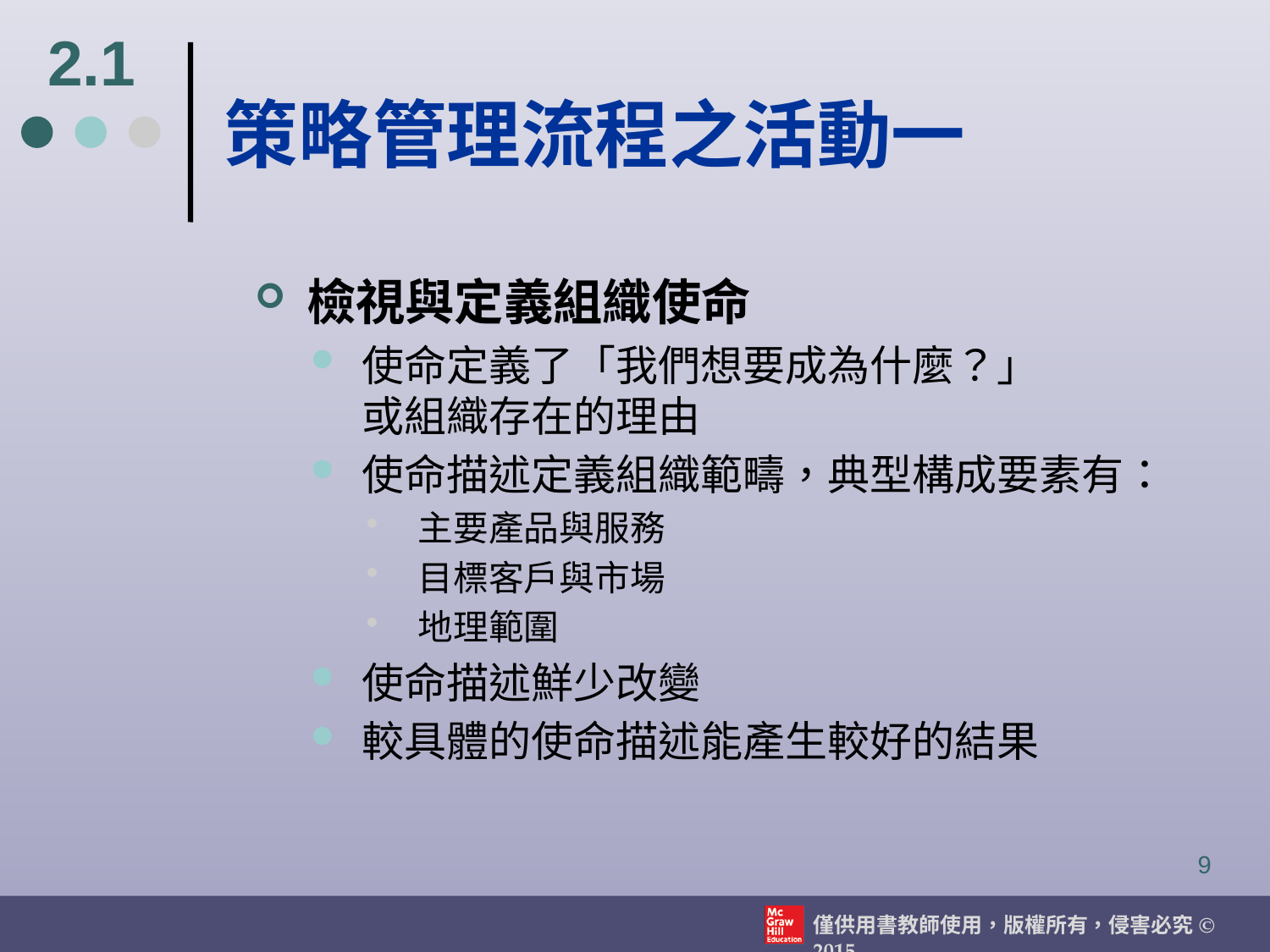

2.1
# 策略管理流程之活動一
檢視與定義組織使命
使命定義了「我們想要成為什麼？」
或組織存在的理由
使命描述定義組織範疇，典型構成要素有：
主要產品與服務
目標客戶與市場
地理範圍
使命描述鮮少改變
較具體的使命描述能產生較好的結果
9